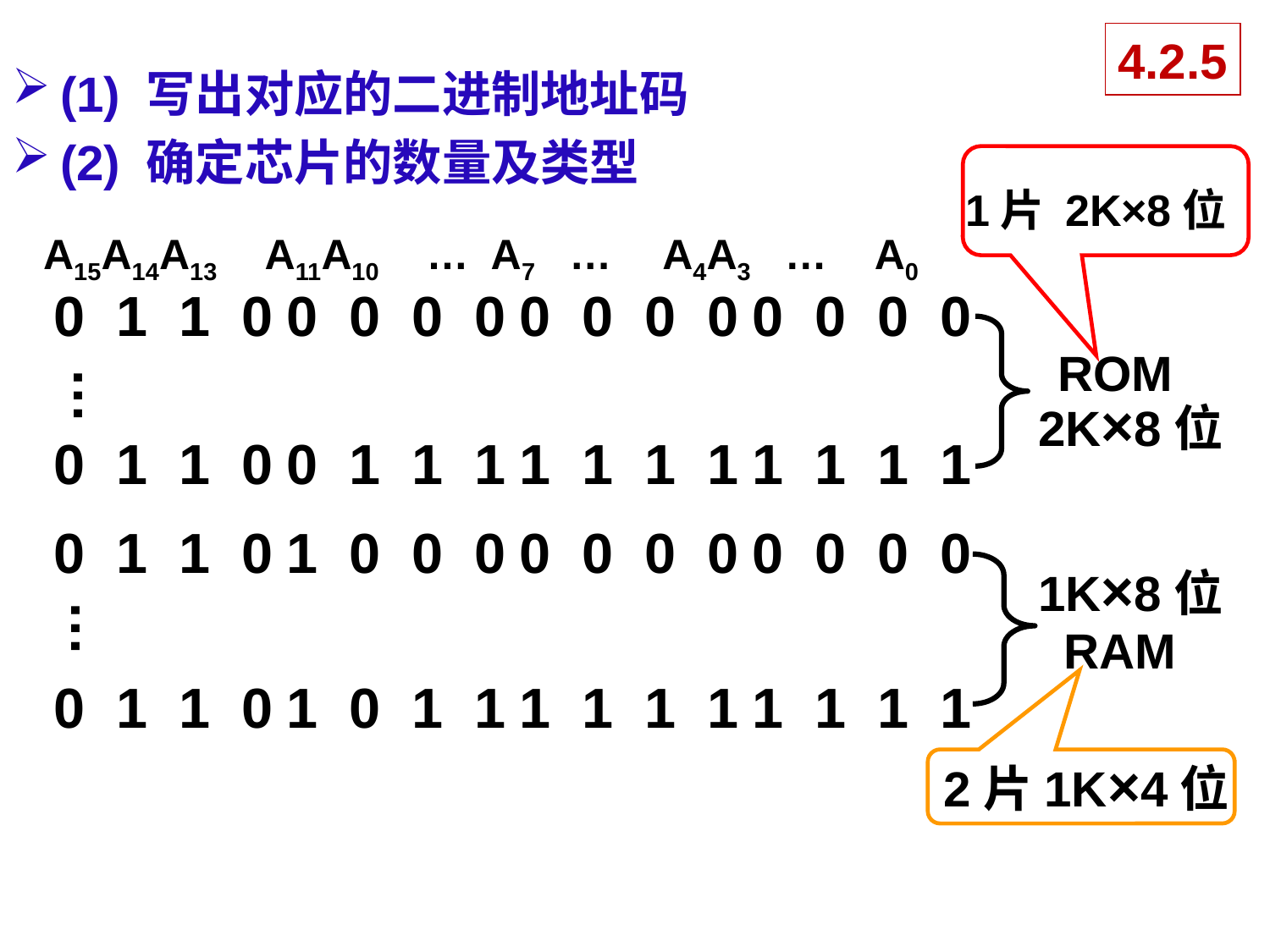

4.2.5
(1) 写出对应的二进制地址码
(2) 确定芯片的数量及类型

1片 2K×8位
ROM
A15A14A13       A11A10    …  A7     …      A4A3     …       A0
0  1  1  0
0  0  0  0
0  0  0  0
0  0  0  0

2K×8位
…
0  1  1  0
0  1  1  1
1  1  1  1
1  1  1  1
0  1  1  0
1  0  0  0
0  0  0  0
0  0  0  0
1K×8位

…
0  1  1  0
1  0  1  1
1  1  1  1
1  1  1  1
RAM
2片1K×4位